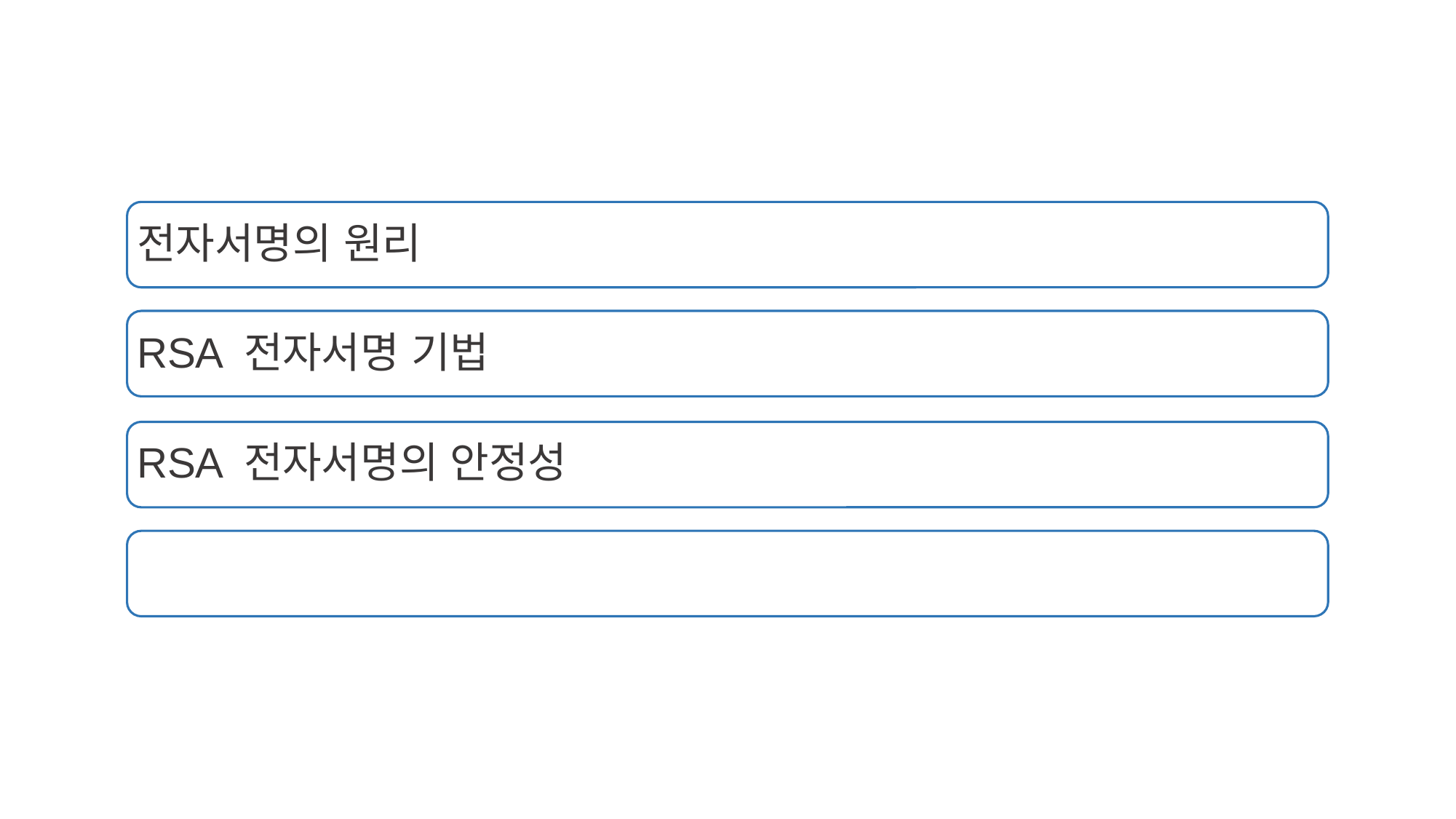

전자서명의 원리
RSA 전자서명 기법
RSA 전자서명의 안정성